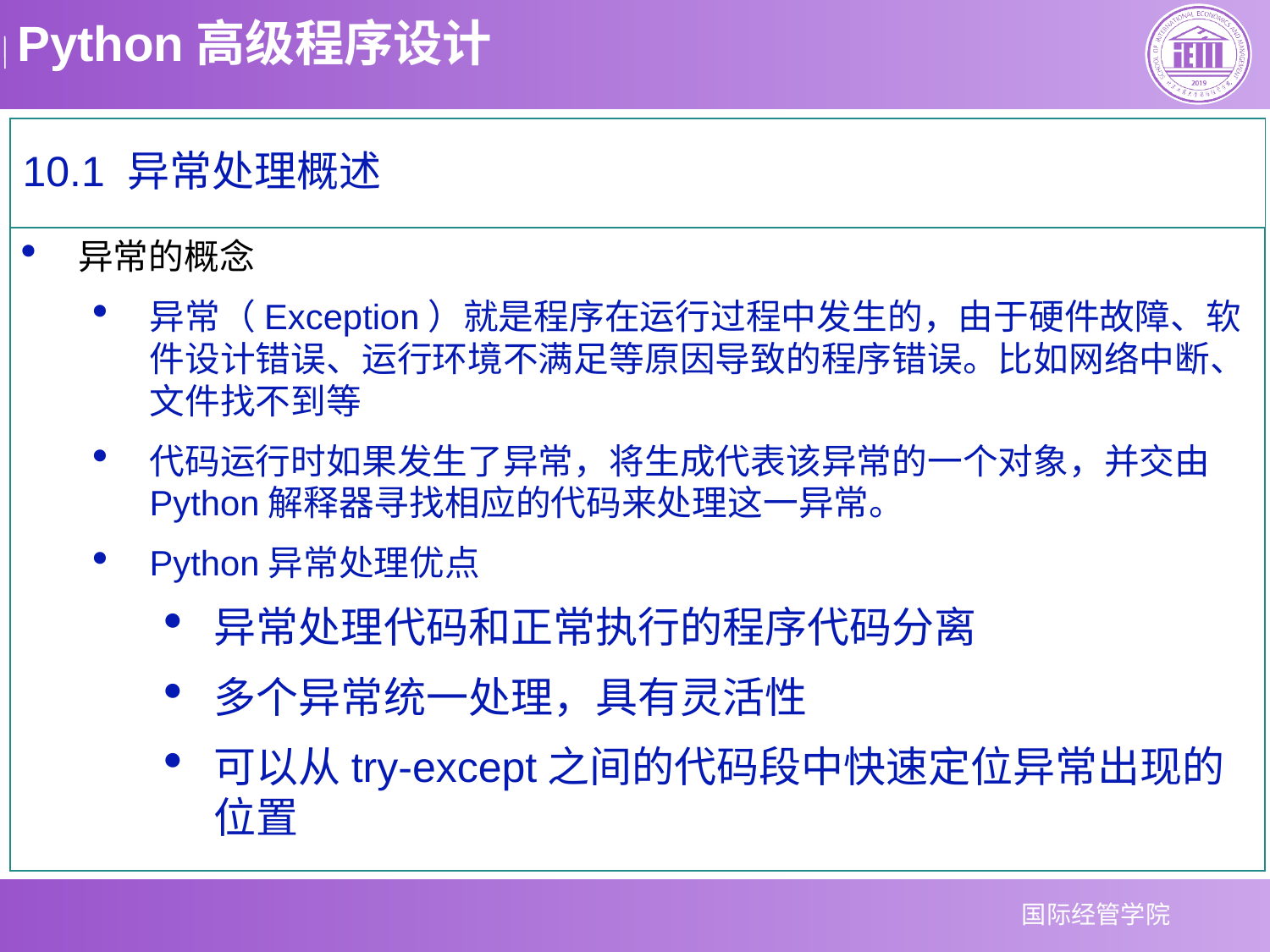

10.1 异常处理概述
异常的概念
异常（Exception）就是程序在运行过程中发生的，由于硬件故障、软件设计错误、运行环境不满足等原因导致的程序错误。比如网络中断、文件找不到等
代码运行时如果发生了异常，将生成代表该异常的一个对象，并交由Python解释器寻找相应的代码来处理这一异常。
Python异常处理优点
异常处理代码和正常执行的程序代码分离
多个异常统一处理，具有灵活性
可以从try-except之间的代码段中快速定位异常出现的位置